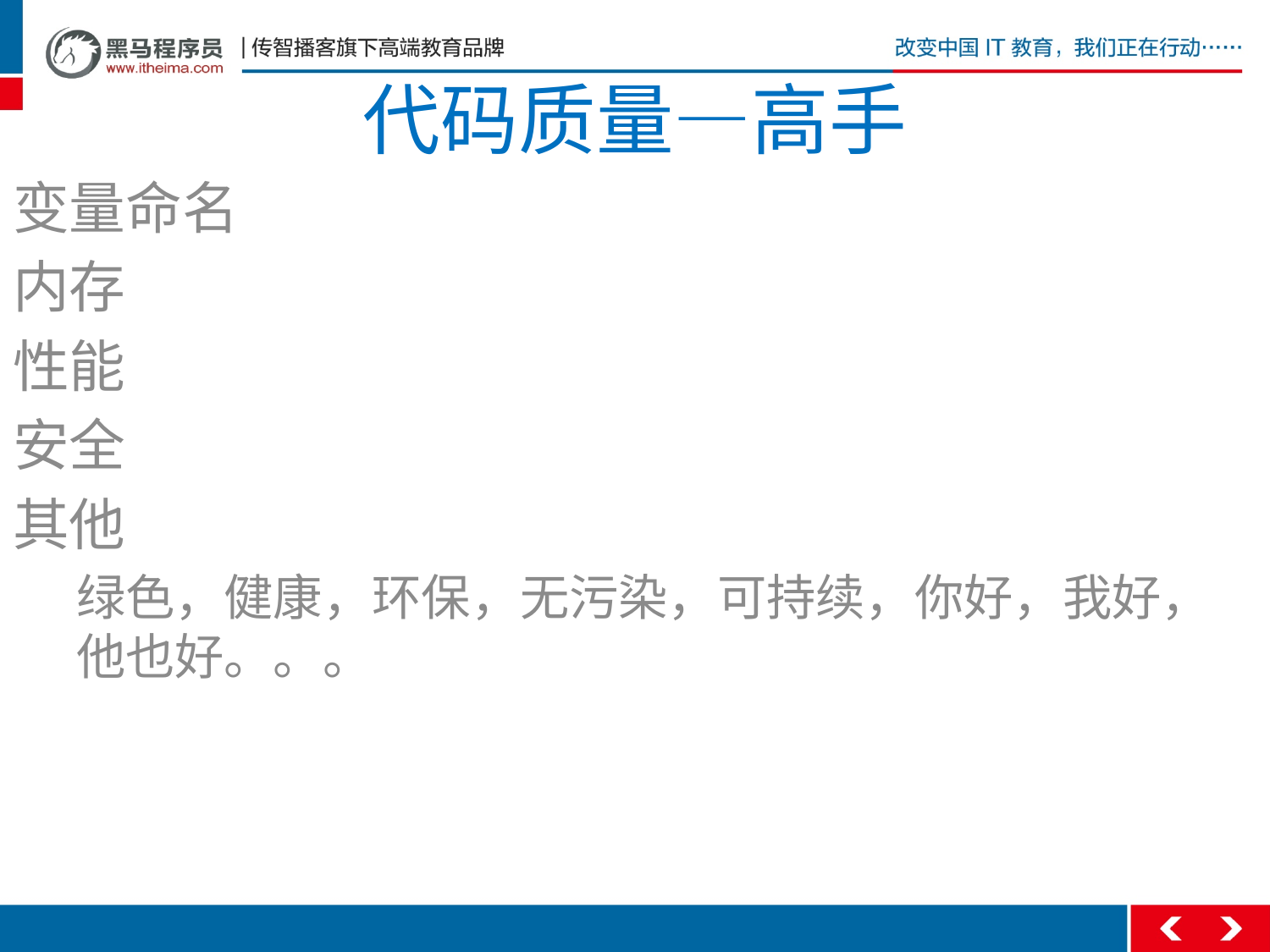

# 代码质量—高手
变量命名
内存
性能
安全
其他
绿色，健康，环保，无污染，可持续，你好，我好，他也好。。。